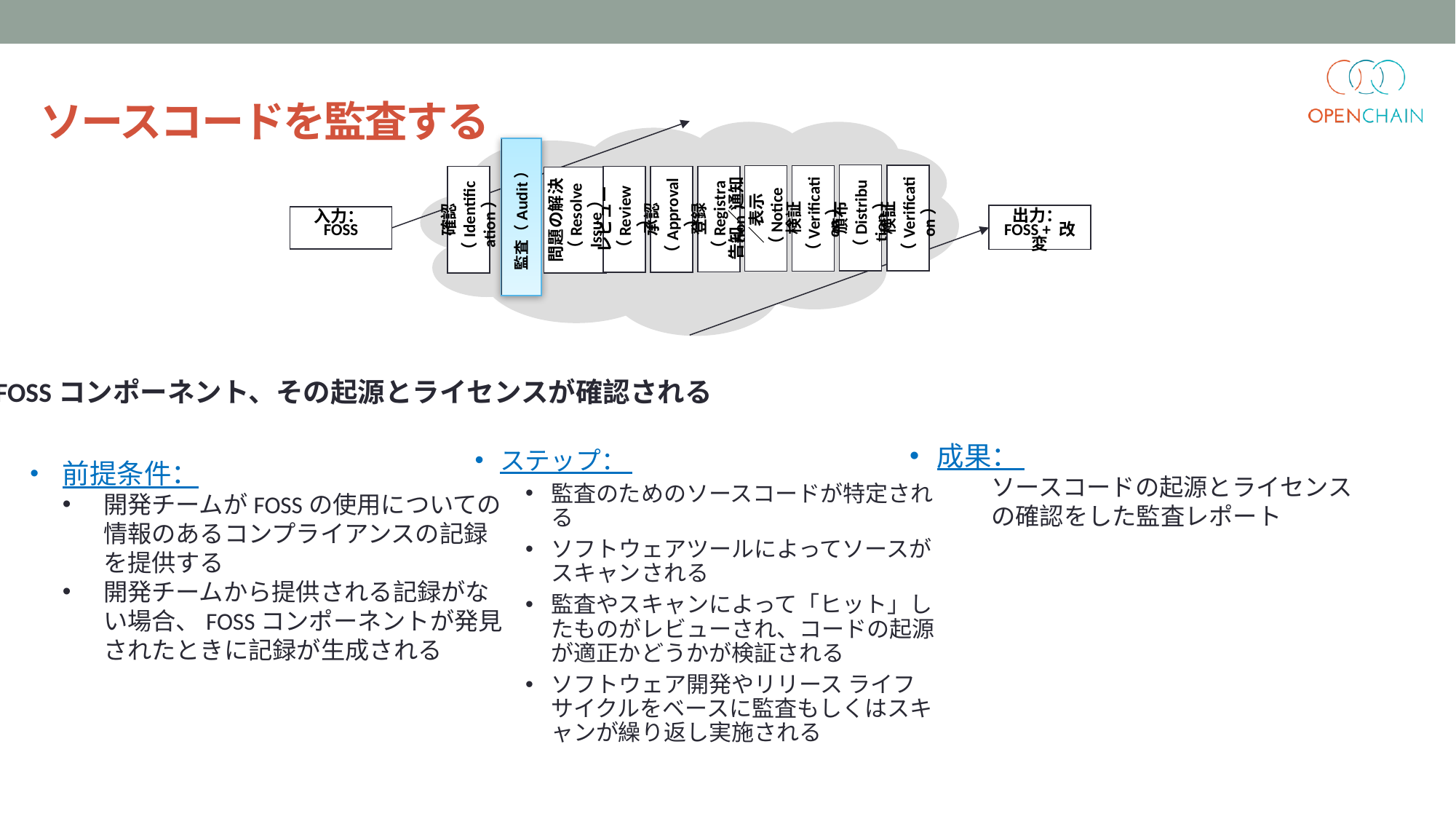

ソースコードを監査する

監査（Audit）
頒布（Distribution）
検証（Verification）
告知／通知／表示（Notice）
検証（Verification）
登録（Registration）
確認（Identification）
レビュー（Review）
承認（Approval）
問題の解決（Resolve Issue）
出力：
FOSS + 改変
入力：
FOSS
FOSSコンポーネント、その起源とライセンスが確認される
前提条件：
開発チームがFOSSの使用についての情報のあるコンプライアンスの記録を提供する
開発チームから提供される記録がない場合、FOSSコンポーネントが発見されたときに記録が生成される

成果：
ソースコードの起源とライセンスの確認をした監査レポート
ステップ：
監査のためのソースコードが特定される
ソフトウェアツールによってソースがスキャンされる
監査やスキャンによって「ヒット」したものがレビューされ、コードの起源が適正かどうかが検証される
ソフトウェア開発やリリース ライフサイクルをベースに監査もしくはスキャンが繰り返し実施される